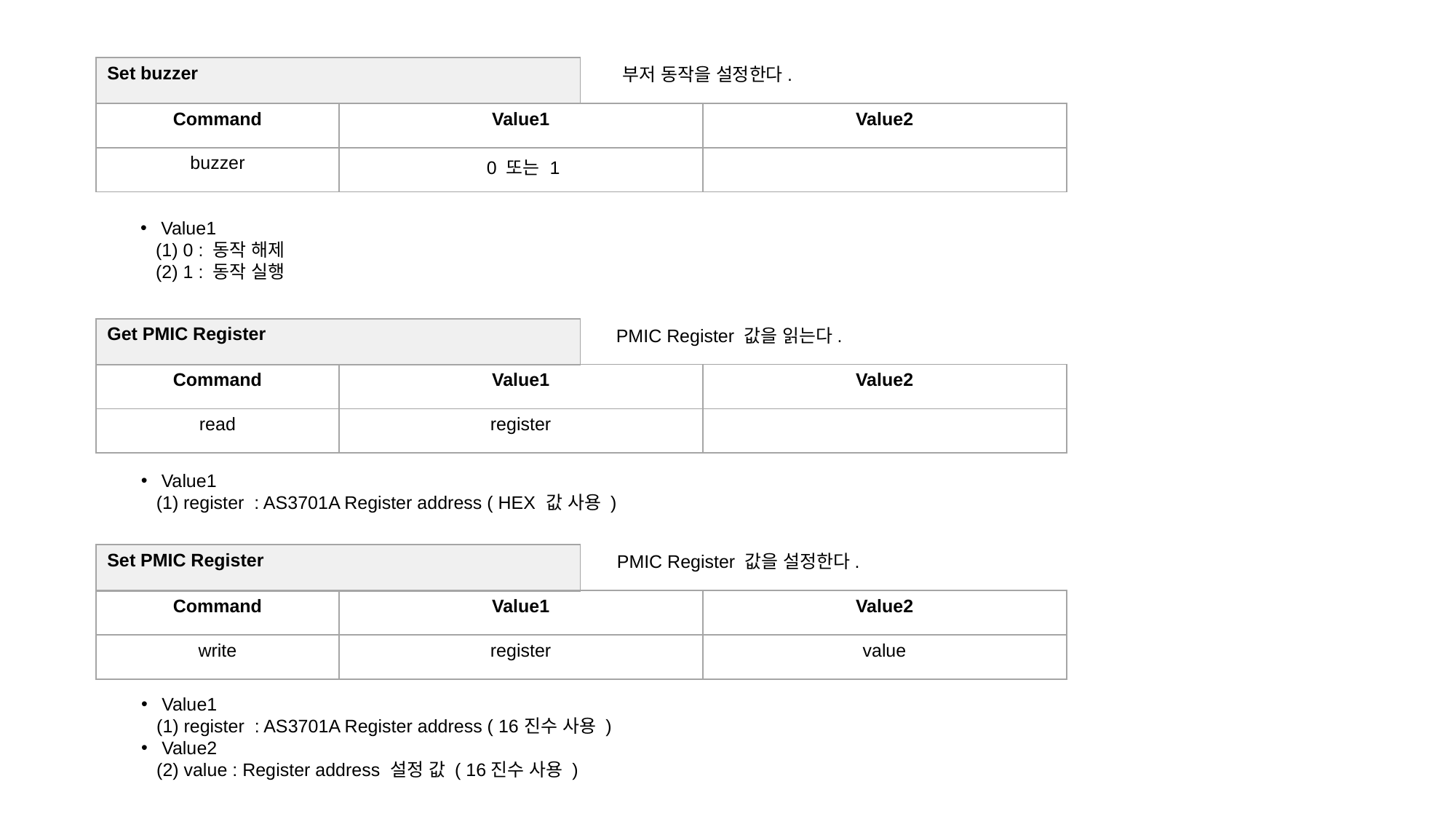

| Set buzzer |
| --- |
부저 동작을 설정한다.
| Command | Value1 | Value2 |
| --- | --- | --- |
| buzzer | 0 또는 1 |  |
Value1
   (1) 0 : 동작 해제
   (2) 1 : 동작 실행
| Get PMIC Register |
| --- |
PMIC Register 값을 읽는다.
| Command | Value1 | Value2 |
| --- | --- | --- |
| read | register |  |
Value1
   (1) register  : AS3701A Register address ( HEX 값 사용 )
| Set PMIC Register |
| --- |
PMIC Register 값을 설정한다.
| Command | Value1 | Value2 |
| --- | --- | --- |
| write | register | value |
Value1
   (1) register  : AS3701A Register address ( 16진수 사용 )
Value2
   (2) value : Register address 설정 값 ( 16진수 사용 )